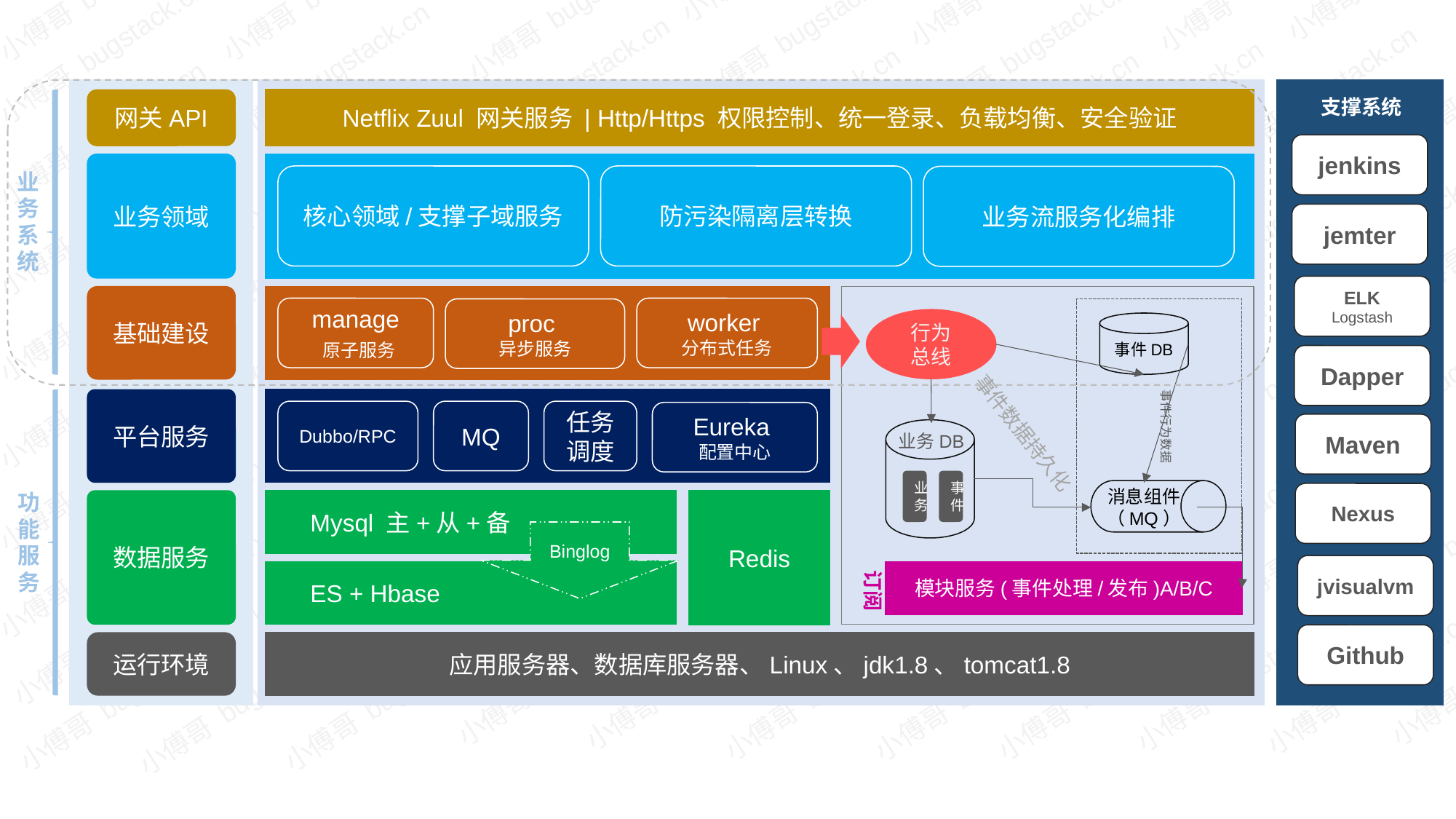

支撑系统

网关API
Netflix Zuul 网关服务 | Http/Https 权限控制、统一登录、负载均衡、安全验证
jenkins
业务领域

业务系统
核心领域/支撑子域服务
防污染隔离层转换
业务流服务化编排
jemter
ELK
Logstash
基础建设

manage
 原子服务
worker
分布式任务
proc
异步服务

行为
总线
事件DB

Dapper
事件数据持久化
事件行为数据

平台服务

Dubbo/RPC
MQ
任务
调度
Eureka
配置中心
Maven

业务DB
业务
事件

消息组件
（MQ）
功能
服务
Nexus
     Mysql 主+从+备
数据服务
Redis
Binglog
jvisualvm
订阅
     ES + Hbase
模块服务(事件处理/发布)A/B/C
Github
运行环境
应用服务器、数据库服务器、Linux、jdk1.8、tomcat1.8